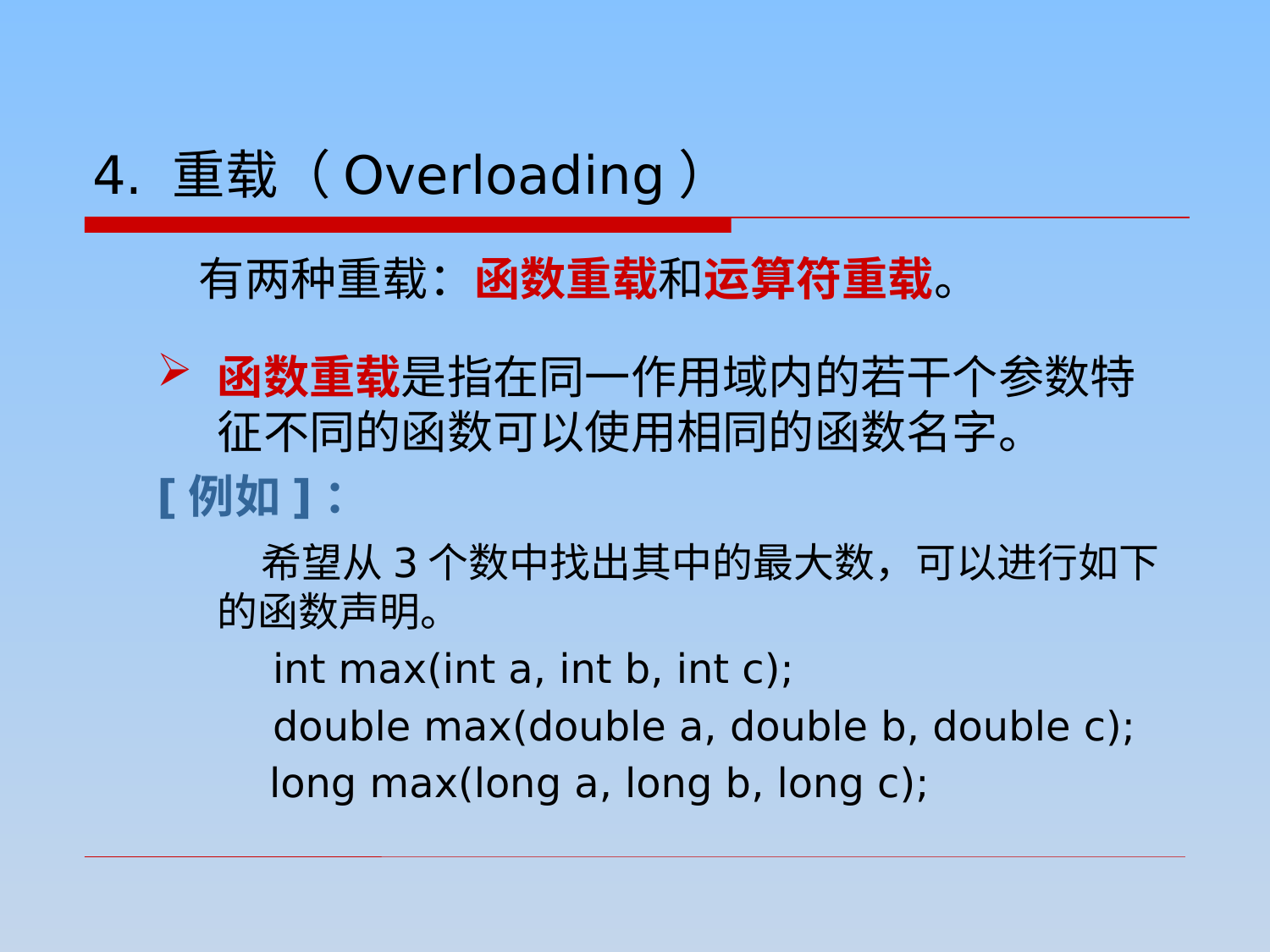

4. 重载（Overloading）
   有两种重载：函数重载和运算符重载。

函数重载是指在同一作用域内的若干个参数特征不同的函数可以使用相同的函数名字。
[例如]：
         希望从3个数中找出其中的最大数，可以进行如下的函数声明。
	int max(int a, int b, int c);
	double max(double a, double b, double c);
    long max(long a, long b, long c);